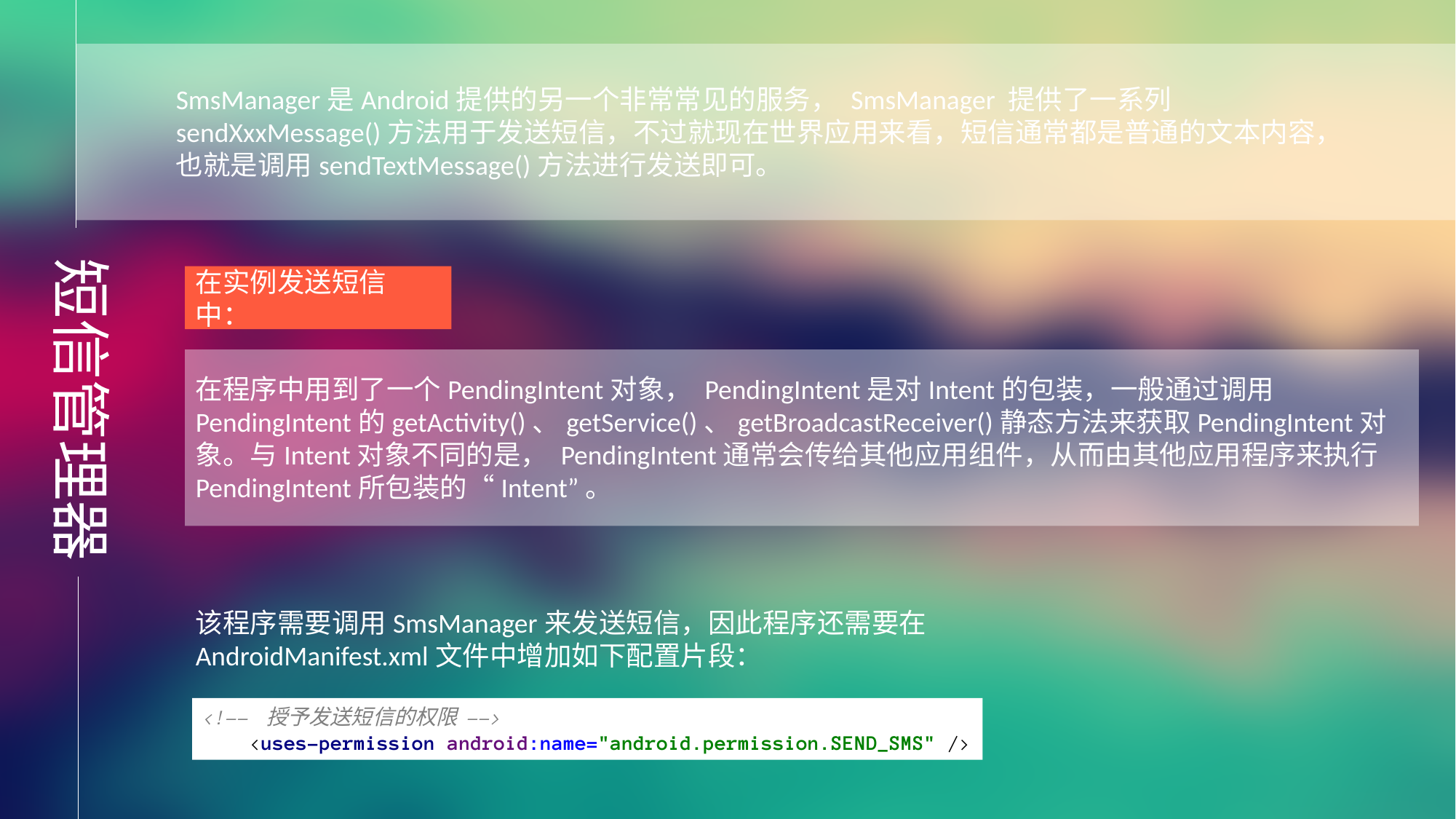

SmsManager是Android提供的另一个非常常见的服务， SmsManager 提供了一系列sendXxxMessage()方法用于发送短信，不过就现在世界应用来看，短信通常都是普通的文本内容，也就是调用sendTextMessage()方法进行发送即可。
短信管理器
在实例发送短信中：
在程序中用到了一个PendingIntent对象， PendingIntent是对Intent的包装，一般通过调用PendingIntent的getActivity()、getService()、getBroadcastReceiver()静态方法来获取PendingIntent对象。与Intent对象不同的是， PendingIntent通常会传给其他应用组件，从而由其他应用程序来执行PendingIntent所包装的“Intent”。
该程序需要调用SmsManager来发送短信，因此程序还需要在AndroidManifest.xml文件中增加如下配置片段：
<!-- 授予发送短信的权限 -->
    <uses-permission android:name="android.permission.SEND_SMS" />